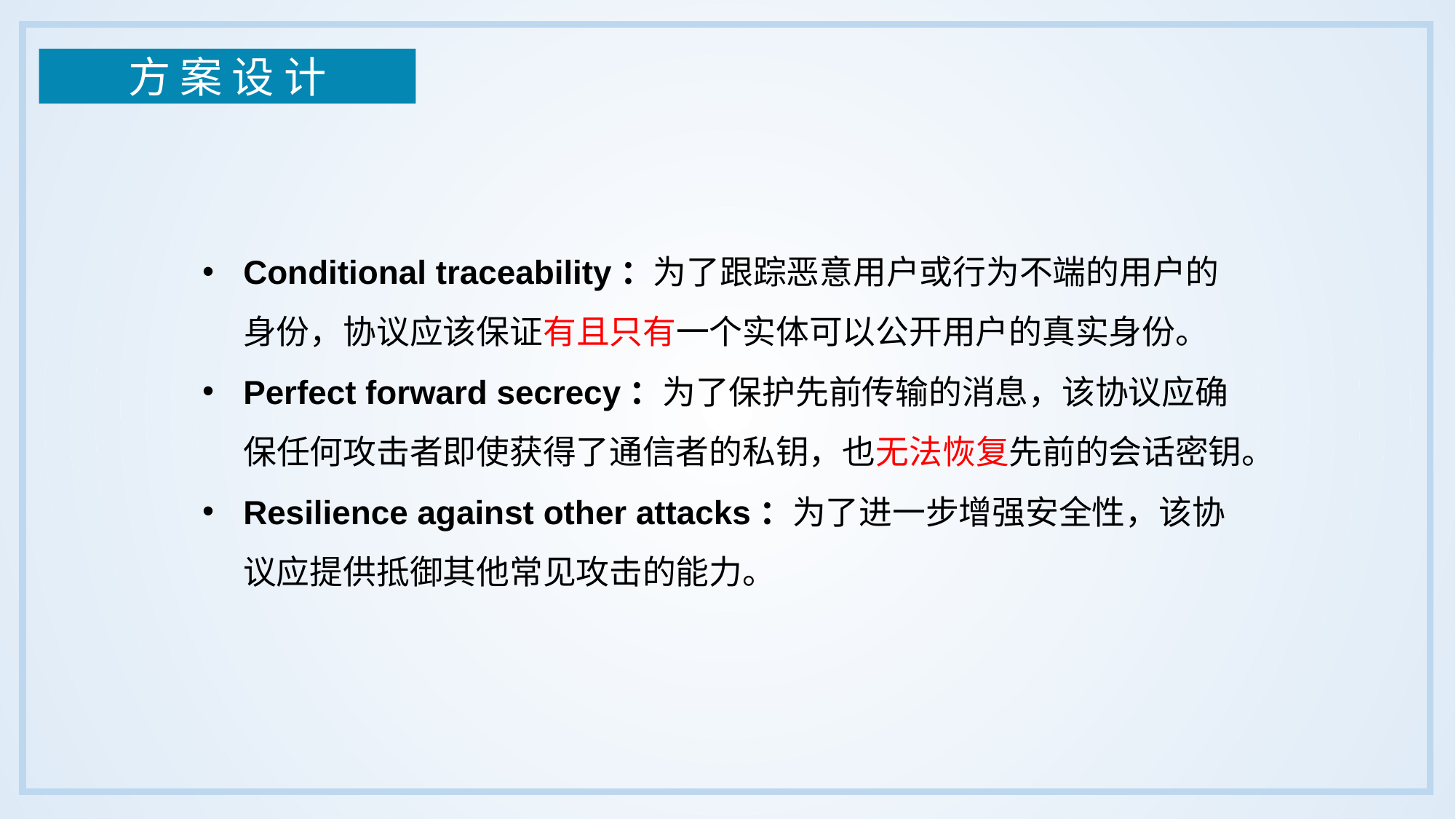

方 案 设 计

Conditional traceability：为了跟踪恶意用户或行为不端的用户的身份，协议应该保证有且只有一个实体可以公开用户的真实身份。
Perfect forward secrecy：为了保护先前传输的消息，该协议应确保任何攻击者即使获得了通信者的私钥，也无法恢复先前的会话密钥。
Resilience against other attacks：为了进一步增强安全性，该协议应提供抵御其他常见攻击的能力。